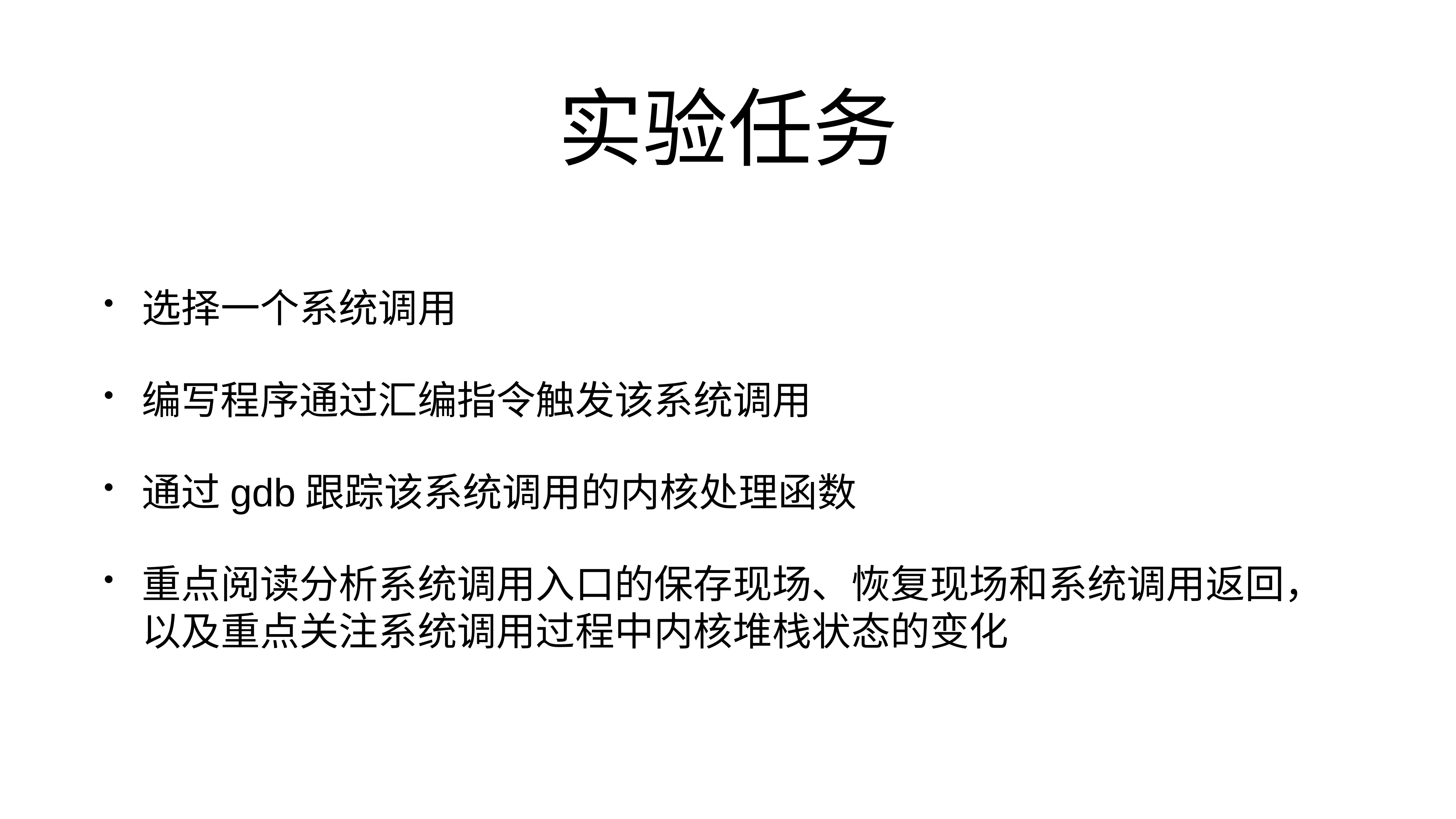

# 实验任务
选择一个系统调用
编写程序通过汇编指令触发该系统调用
通过gdb跟踪该系统调用的内核处理函数
重点阅读分析系统调用入口的保存现场、恢复现场和系统调用返回，以及重点关注系统调用过程中内核堆栈状态的变化